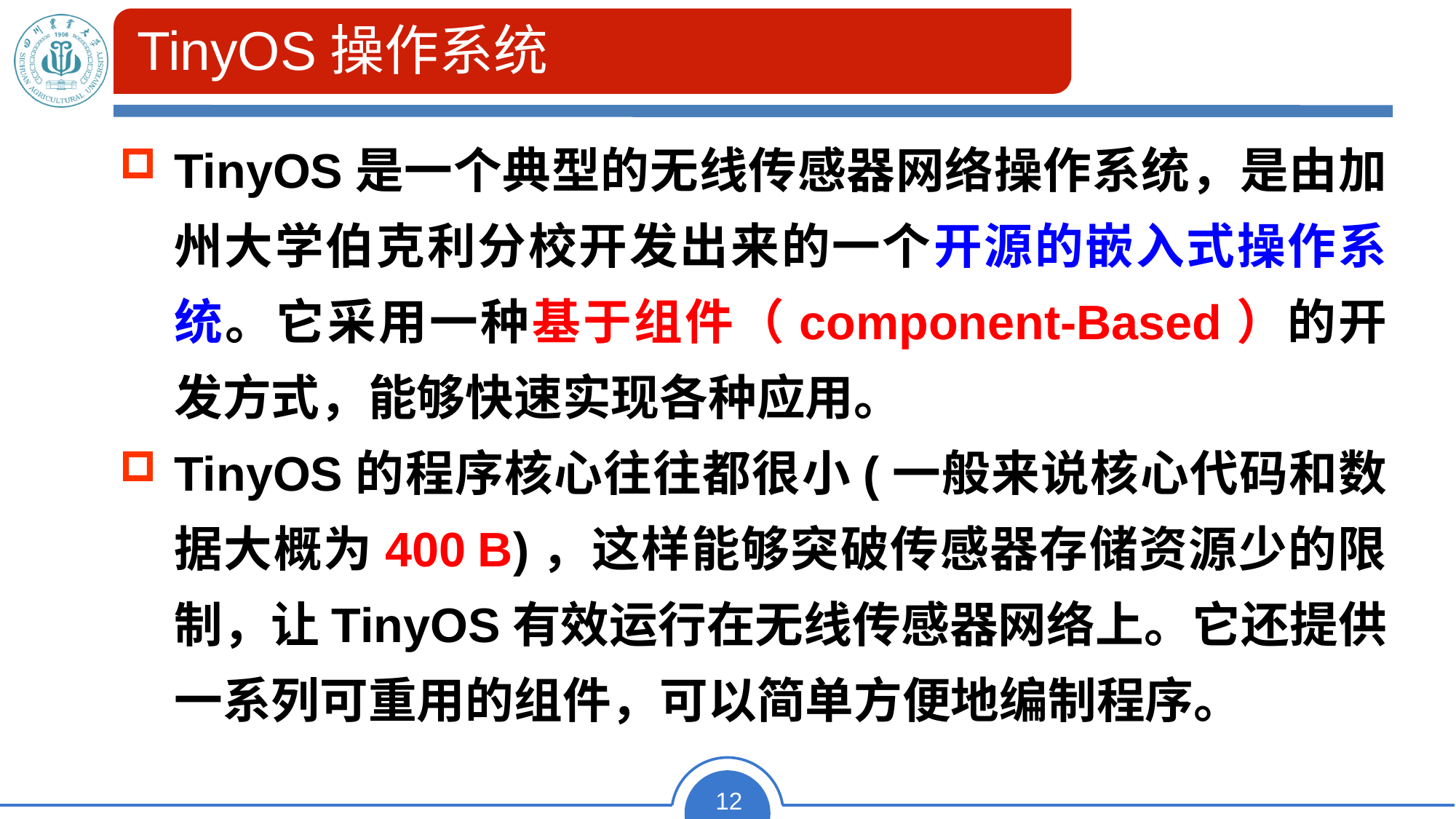

# TinyOS操作系统
TinyOS是一个典型的无线传感器网络操作系统，是由加州大学伯克利分校开发出来的一个开源的嵌入式操作系统。它采用一种基于组件（component-Based）的开发方式，能够快速实现各种应用。
TinyOS的程序核心往往都很小(一般来说核心代码和数据大概为400 B)，这样能够突破传感器存储资源少的限制，让TinyOS有效运行在无线传感器网络上。它还提供一系列可重用的组件，可以简单方便地编制程序。